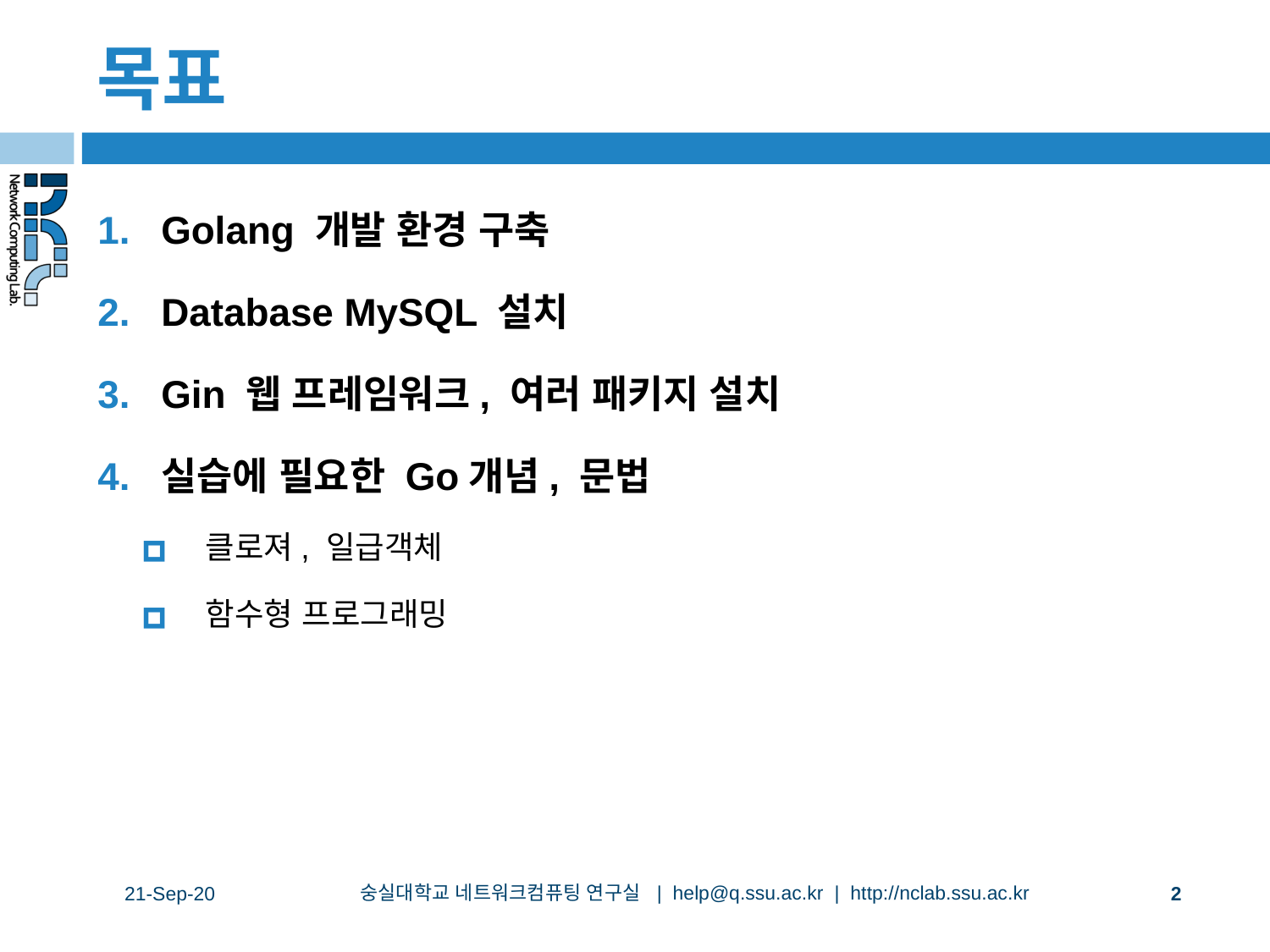

# 목표
Golang 개발 환경 구축
Database MySQL 설치
Gin 웹 프레임워크, 여러 패키지 설치
실습에 필요한 Go개념, 문법
클로져, 일급객체
함수형 프로그래밍
숭실대학교 네트워크컴퓨팅 연구실  |  help@q.ssu.ac.kr  |  http://nclab.ssu.ac.kr
21-Sep-20
2